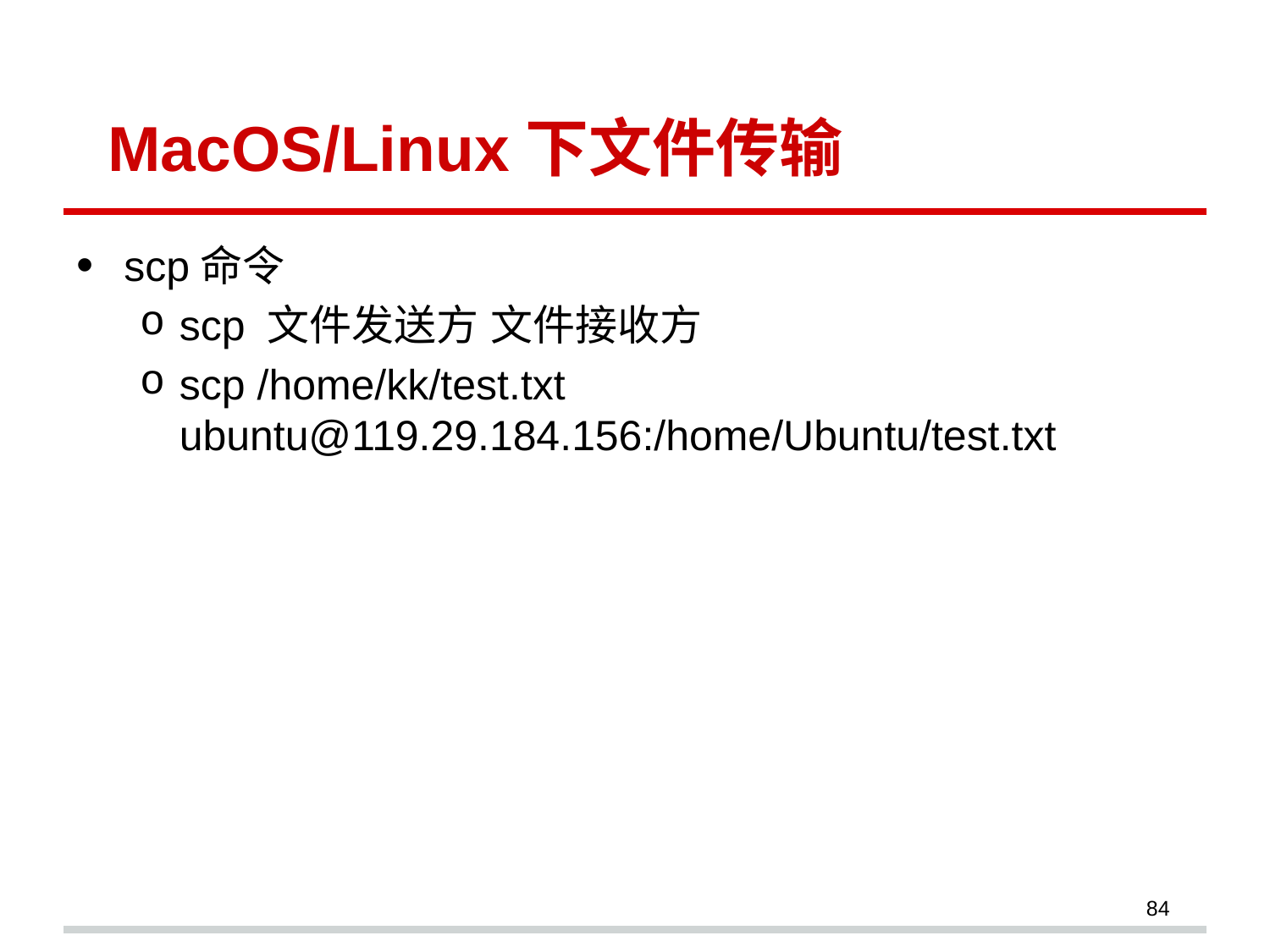

# MacOS/Linux下文件传输
scp命令
scp 文件发送方 文件接收方
scp /home/kk/test.txt  ubuntu@119.29.184.156:/home/Ubuntu/test.txt

84